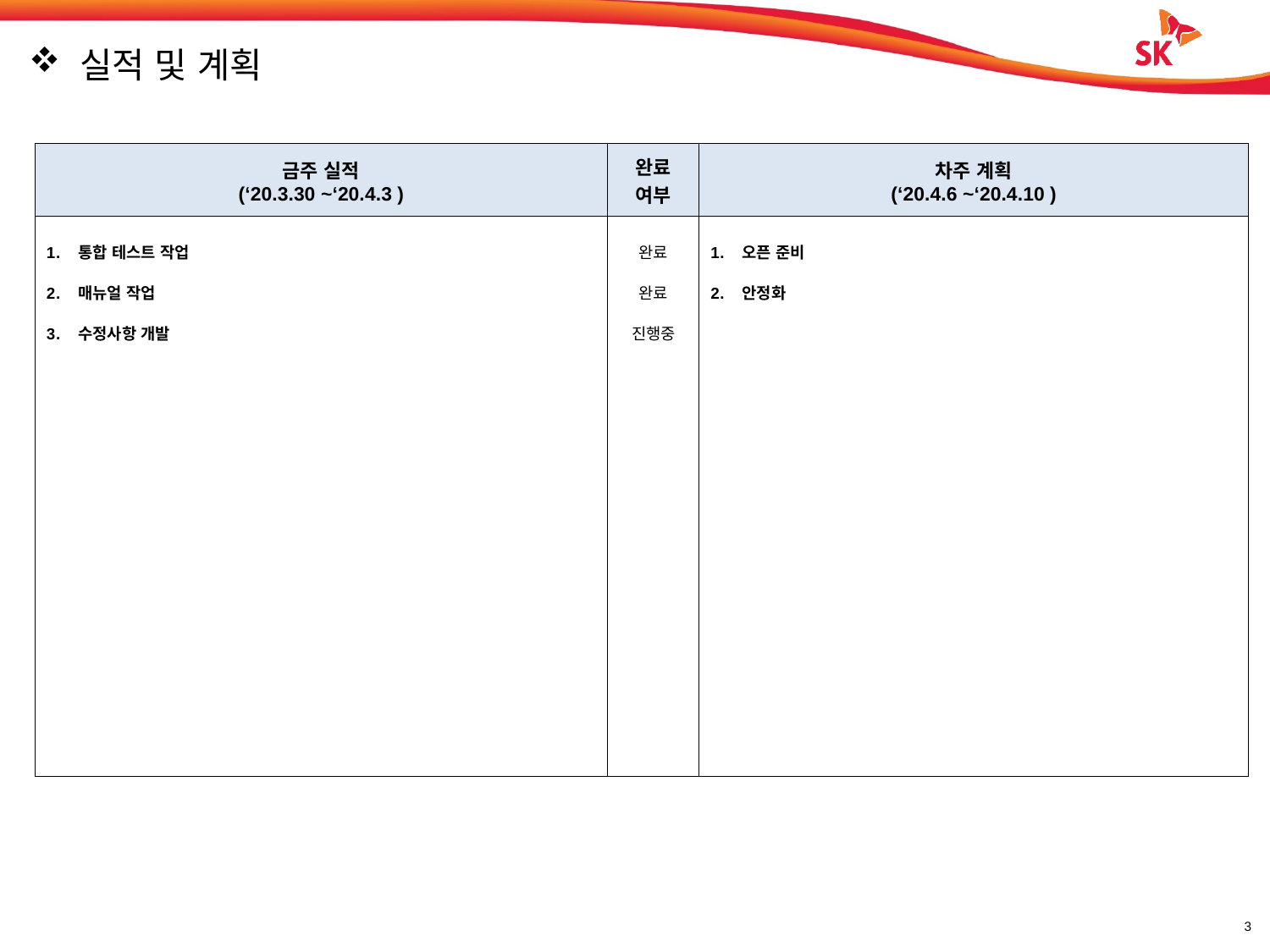

실적 및 계획
| 금주 실적 (‘20.3.30 ~‘20.4.3 ) | 완료 여부 | 차주 계획 (‘20.4.6 ~‘20.4.10 ) |
| --- | --- | --- |
| 통합 테스트 작업 매뉴얼 작업 수정사항 개발 | 완료 완료 진행중 | 오픈 준비 안정화 |